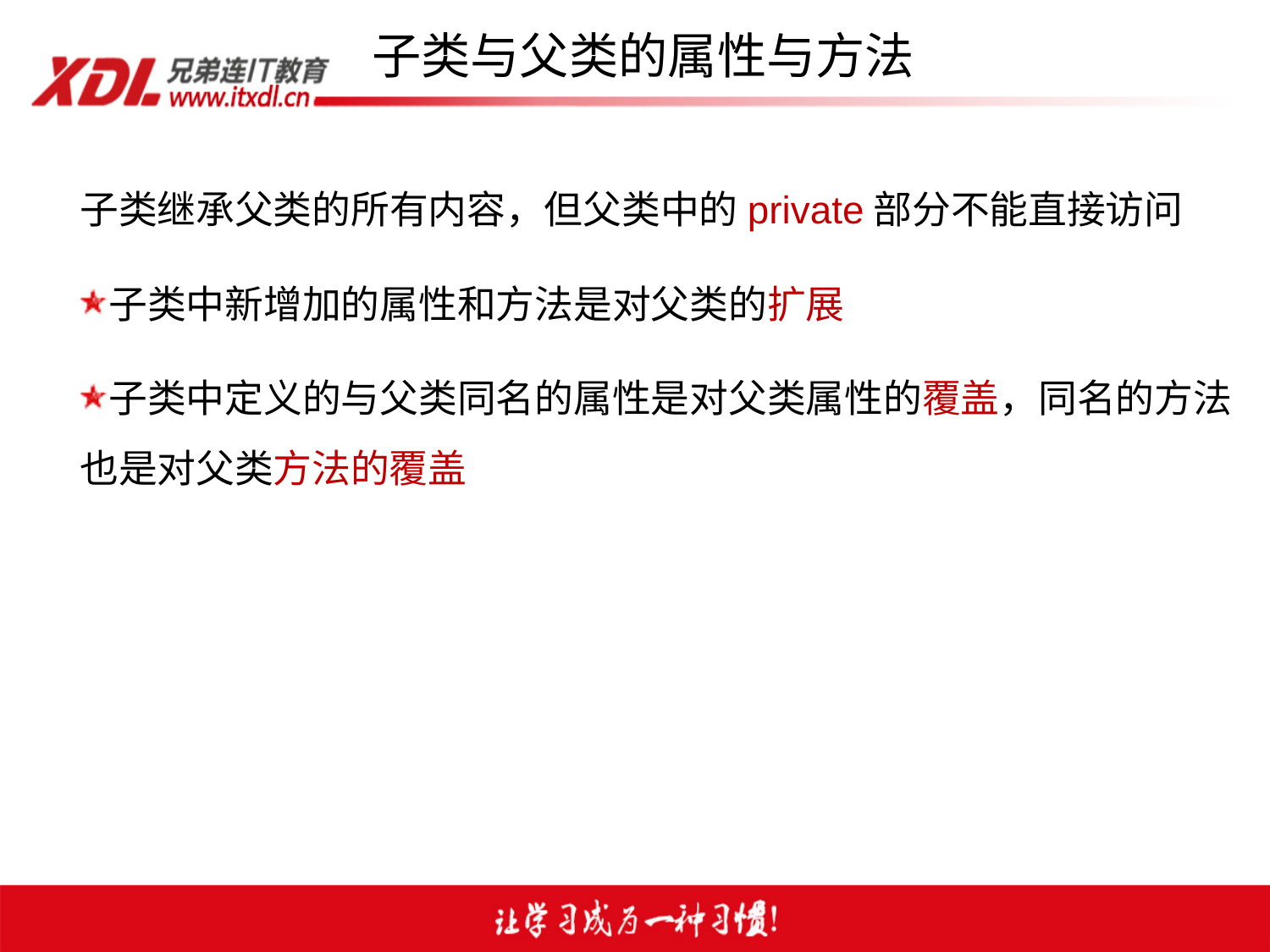

子类与父类的属性与方法
子类继承父类的所有内容，但父类中的private部分不能直接访问
子类中新增加的属性和方法是对父类的扩展
子类中定义的与父类同名的属性是对父类属性的覆盖，同名的方法也是对父类方法的覆盖